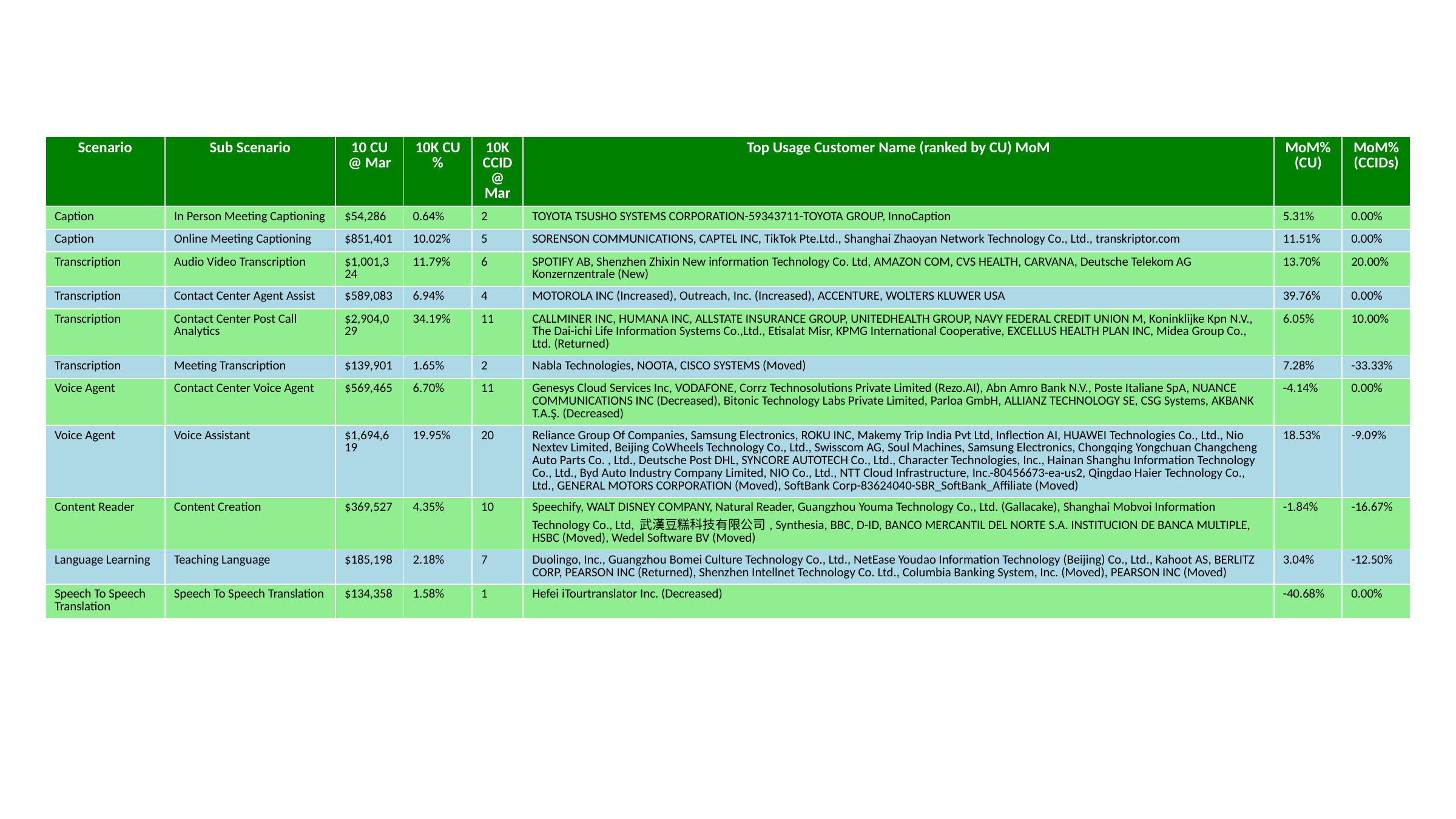

#
| Scenario | Sub Scenario | 10 CU @ Mar | 10K CU % | 10K CCID @ Mar | Top Usage Customer Name​ (ranked by CU) MoM | MoM% (CU) | MoM% (CCIDs) |
| --- | --- | --- | --- | --- | --- | --- | --- |
| Caption | In Person Meeting Captioning | $54,286 | 0.64% | 2 | TOYOTA TSUSHO SYSTEMS CORPORATION-59343711-TOYOTA GROUP, InnoCaption | 5.31% | 0.00% |
| Caption | Online Meeting Captioning | $851,401 | 10.02% | 5 | SORENSON COMMUNICATIONS, CAPTEL INC, TikTok Pte.Ltd., Shanghai Zhaoyan Network Technology Co., Ltd., transkriptor.com | 11.51% | 0.00% |
| Transcription | Audio Video Transcription | $1,001,324 | 11.79% | 6 | SPOTIFY AB, Shenzhen Zhixin New information Technology Co. Ltd, AMAZON COM, CVS HEALTH, CARVANA, Deutsche Telekom AG Konzernzentrale (New) | 13.70% | 20.00% |
| Transcription | Contact Center Agent Assist | $589,083 | 6.94% | 4 | MOTOROLA INC (Increased), Outreach, Inc. (Increased), ACCENTURE, WOLTERS KLUWER USA | 39.76% | 0.00% |
| Transcription | Contact Center Post Call Analytics | $2,904,029 | 34.19% | 11 | CALLMINER INC, HUMANA INC, ALLSTATE INSURANCE GROUP, UNITEDHEALTH GROUP, NAVY FEDERAL CREDIT UNION M, Koninklijke Kpn N.V., The Dai-ichi Life Information Systems Co.,Ltd., Etisalat Misr, KPMG International Cooperative, EXCELLUS HEALTH PLAN INC, Midea Group Co., Ltd. (Returned) | 6.05% | 10.00% |
| Transcription | Meeting Transcription | $139,901 | 1.65% | 2 | Nabla Technologies, NOOTA, CISCO SYSTEMS (Moved) | 7.28% | -33.33% |
| Voice Agent | Contact Center Voice Agent | $569,465 | 6.70% | 11 | Genesys Cloud Services Inc, VODAFONE, Corrz Technosolutions Private Limited (Rezo.AI), Abn Amro Bank N.V., Poste Italiane SpA, NUANCE COMMUNICATIONS INC (Decreased), Bitonic Technology Labs Private Limited, Parloa GmbH, ALLIANZ TECHNOLOGY SE, CSG Systems, AKBANK T.A.Ş. (Decreased) | -4.14% | 0.00% |
| Voice Agent | Voice Assistant | $1,694,619 | 19.95% | 20 | Reliance Group Of Companies, Samsung Electronics, ROKU INC, Makemy Trip India Pvt Ltd, Inflection AI, HUAWEI Technologies Co., Ltd., Nio Nextev Limited, Beijing CoWheels Technology Co., Ltd., Swisscom AG, Soul Machines, Samsung Electronics, Chongqing Yongchuan Changcheng Auto Parts Co. , Ltd., Deutsche Post DHL, SYNCORE AUTOTECH Co., Ltd., Character Technologies, Inc., Hainan Shanghu Information Technology Co., Ltd., Byd Auto Industry Company Limited, NIO Co., Ltd., NTT Cloud Infrastructure, Inc.-80456673-ea-us2, Qingdao Haier Technology Co., Ltd., GENERAL MOTORS CORPORATION (Moved), SoftBank Corp-83624040-SBR\_SoftBank\_Affiliate (Moved) | 18.53% | -9.09% |
| Content Reader | Content Creation | $369,527 | 4.35% | 10 | Speechify, WALT DISNEY COMPANY, Natural Reader, Guangzhou Youma Technology Co., Ltd. (Gallacake), Shanghai Mobvoi Information Technology Co., Ltd, 武漢豆糕科技有限公司, Synthesia, BBC, D-ID, BANCO MERCANTIL DEL NORTE S.A. INSTITUCION DE BANCA MULTIPLE, HSBC (Moved), Wedel Software BV (Moved) | -1.84% | -16.67% |
| Language Learning | Teaching Language | $185,198 | 2.18% | 7 | Duolingo, Inc., Guangzhou Bomei Culture Technology Co., Ltd., NetEase Youdao Information Technology (Beijing) Co., Ltd., Kahoot AS, BERLITZ CORP, PEARSON INC (Returned), Shenzhen Intellnet Technology Co. Ltd., Columbia Banking System, Inc. (Moved), PEARSON INC (Moved) | 3.04% | -12.50% |
| Speech To Speech Translation | Speech To Speech Translation | $134,358 | 1.58% | 1 | Hefei iTourtranslator Inc. (Decreased) | -40.68% | 0.00% |